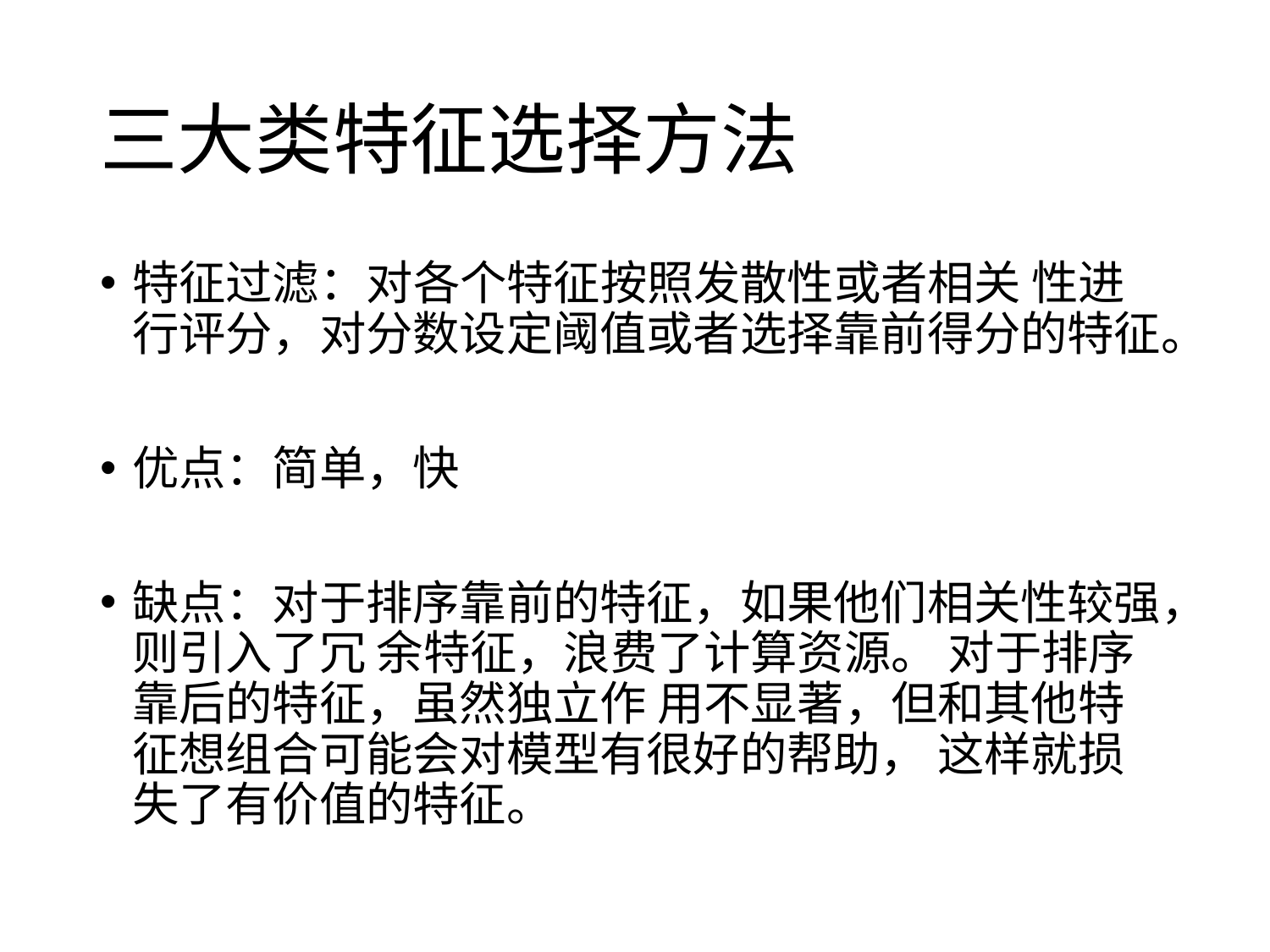

# 三大类特征选择方法
特征过滤：对各个特征按照发散性或者相关 性进行评分，对分数设定阈值或者选择靠前得分的特征。

优点：简单，快

缺点：对于排序靠前的特征，如果他们相关性较强，则引入了冗 余特征，浪费了计算资源。 对于排序靠后的特征，虽然独立作 用不显著，但和其他特征想组合可能会对模型有很好的帮助， 这样就损失了有价值的特征。